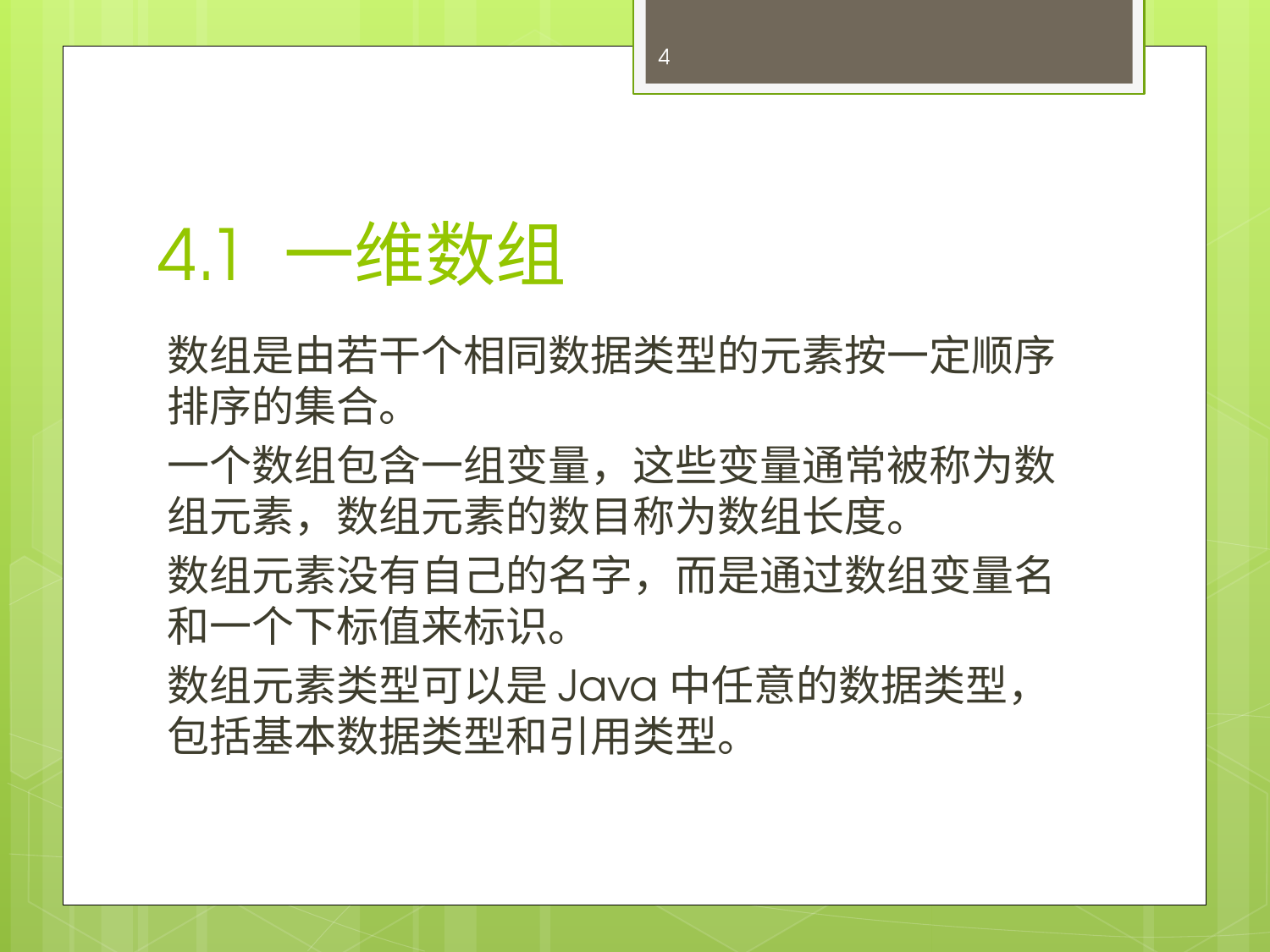

4
# 4.1 一维数组
数组是由若干个相同数据类型的元素按一定顺序排序的集合。
一个数组包含一组变量，这些变量通常被称为数组元素，数组元素的数目称为数组长度。
数组元素没有自己的名字，而是通过数组变量名和一个下标值来标识。
数组元素类型可以是Java中任意的数据类型，包括基本数据类型和引用类型。